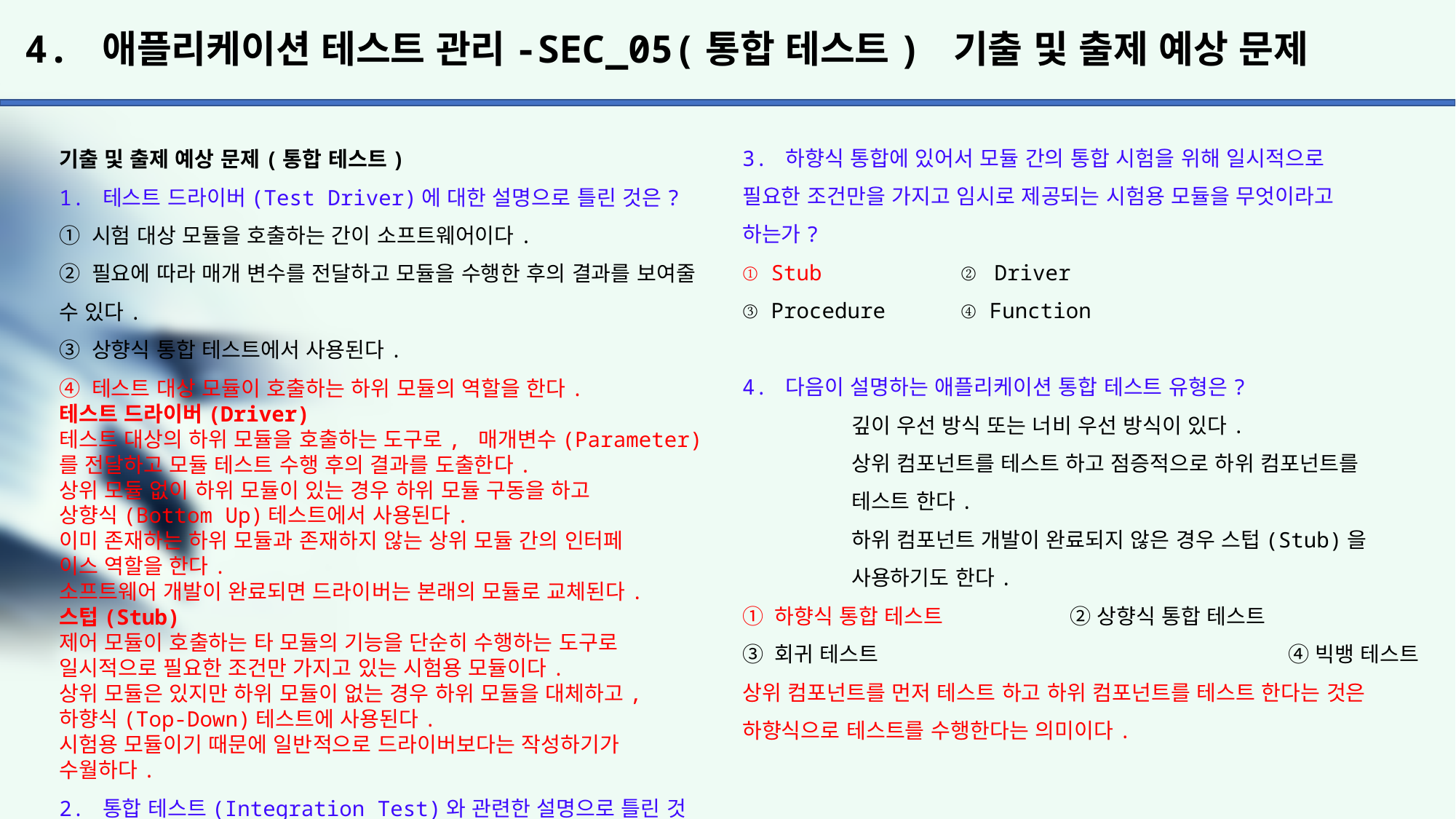

# 4. 애플리케이션 테스트 관리-SEC_05(통합 테스트) 기출 및 출제 예상 문제
3. 하향식 통합에 있어서 모듈 간의 통합 시험을 위해 일시적으로
필요한 조건만을 가지고 임시로 제공되는 시험용 모듈을 무엇이라고
하는가?
① Stub		② Driver
③ Procedure	④ Function

4. 다음이 설명하는 애플리케이션 통합 테스트 유형은?
	깊이 우선 방식 또는 너비 우선 방식이 있다.
	상위 컴포넌트를 테스트 하고 점증적으로 하위 컴포넌트를
	테스트 한다.
	하위 컴포넌트 개발이 완료되지 않은 경우 스텁(Stub)을
	사용하기도 한다.
① 하향식 통합 테스트		② 상향식 통합 테스트
③ 회귀 테스트				④ 빅뱅 테스트
상위 컴포넌트를 먼저 테스트 하고 하위 컴포넌트를 테스트 한다는 것은 하향식으로 테스트를 수행한다는 의미이다.

기출 및 출제 예상 문제(통합 테스트)
1. 테스트 드라이버(Test Driver)에 대한 설명으로 틀린 것은?
① 시험 대상 모듈을 호출하는 간이 소프트웨어이다.
② 필요에 따라 매개 변수를 전달하고 모듈을 수행한 후의 결과를 보여줄 수 있다.
③ 상향식 통합 테스트에서 사용된다.
④ 테스트 대상 모듈이 호출하는 하위 모듈의 역할을 한다.
테스트 드라이버(Driver)
테스트 대상의 하위 모듈을 호출하는 도구로, 매개변수(Parameter)
를 전달하고 모듈 테스트 수행 후의 결과를 도출한다.
상위 모듈 없이 하위 모듈이 있는 경우 하위 모듈 구동을 하고
상향식(Bottom Up)테스트에서 사용된다.
이미 존재하는 하위 모듈과 존재하지 않는 상위 모듈 간의 인터페
이스 역할을 한다.
소프트웨어 개발이 완료되면 드라이버는 본래의 모듈로 교체된다.
스텁(Stub)
제어 모듈이 호출하는 타 모듈의 기능을 단순히 수행하는 도구로
일시적으로 필요한 조건만 가지고 있는 시험용 모듈이다.
상위 모듈은 있지만 하위 모듈이 없는 경우 하위 모듈을 대체하고,
하향식(Top-Down)테스트에 사용된다.
시험용 모듈이기 때문에 일반적으로 드라이버보다는 작성하기가
수월하다.
2. 통합 테스트(Integration Test)와 관련한 설명으로 틀린 것은?
① 시스템을 구성하는 모듈의 인터페이스와 결합을 테스트 하는 것이다.
② 하향식 통합 테스트의 경우 넓이 우선(Breadth First)방식으로 테스트를 할 모듈을 선택할 수 있다.
③ 상향식 통합 테스트의 경우 시스템 구조도의 최상위에 있는 모듈을 먼저 구현하고 테스트한다.
④ 모듈 간의 인터페이스와 시스템의 동작이 정상적으로 잘되고 있는지를 빨리 파악하고자 할 때 상향식 보다는 하향식 통합 테스트를 사용하는 것이 좋다.
상향식 통합 테스트는 프로그램의 하위 모듈에서 상위 모듈 방향
으로 통합하면서 테스트하는 기법이다.
가장 하위 단계의 모듈부터 통합 및 테스트가 수행되므로 스텁 (Stub)은 필요하지 않지만, 하나의 주요 제어 모듈과 관련된 종속
모듈의 그룹인 클러스터(Cluster)가 필요하다.
상향식 통합 방법은 다음과 같은 절차로 수행된다.
1. 하위 모듈들을 클러스터로 결합한다.
2. 상위 모듈에서 데이터의 입, 출력을 확인하기 위해 더미 모듈
인 드라이버를 작성한다.
3. 통합된 클러스터 단위로 테스트를 한다.
4. 테스트가 완료되면 클러스터는 프로그램 구조의 상위로 이동
하여 결합하고 드라이버는 실제 모듈로 대체된다.
하향식 통합 테스트는 프로그램 상위 모듈에서 하위 모듈 방향
으로 통합하면서 테스트 하는 기법이다.
주요 제어 모듈을 기준으로 하여 아래 단계로 이동하면서 통합
하는데, 이때 깊이 우선 통합법이나 넓이 우선 통합법을 사용한다.
테스트 초기부터 사용자에게 시스템의 구조를 보여줄 수가 있다.
상위 모듈에서는 테스트 케이스를 사용하기가 어렵다.
하향식 통합 방법은 다음과 같은 절차로 수행 된다.
1. 주요 제어 모듈은 작성된 프로그램을 사용하고, 주요 제어
모듈의 종속 모듈들은 스텁으로 대체한다.
2. 깊이 우선 또는 넓이 우선 등의 통합 방식에 따라 하위 모듈인
스텁들이 한 번에 하나씩 실제 모듈로 교체된다.
3. 모듈이 통합될 때마다 테스트를 실시한다.
4. 새로운 오류가 발생하지 않음 보증하기 위해서 회귀 테스트를
실시한다.